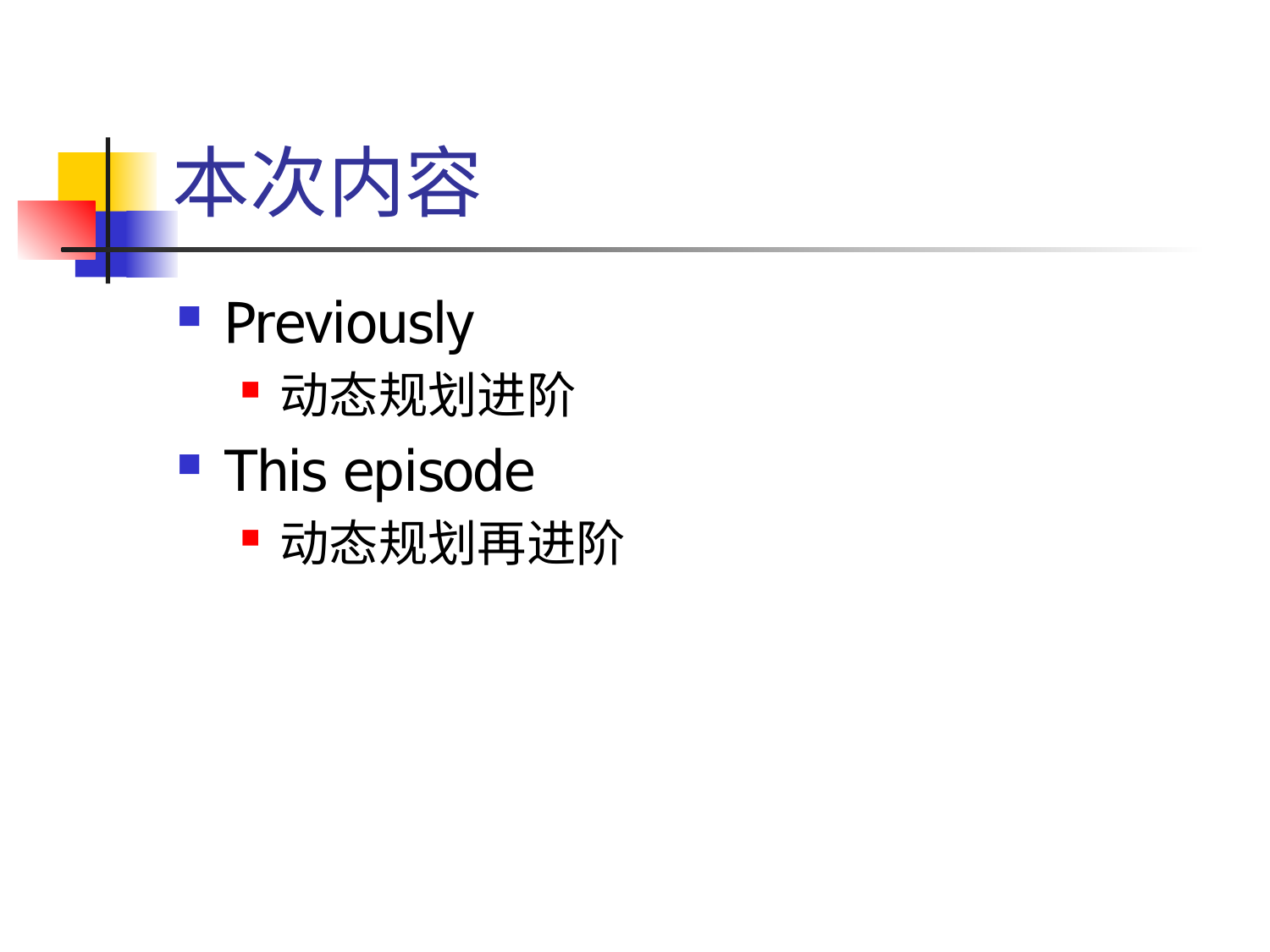

# 本次内容
Previously
动态规划进阶
This episode
动态规划再进阶